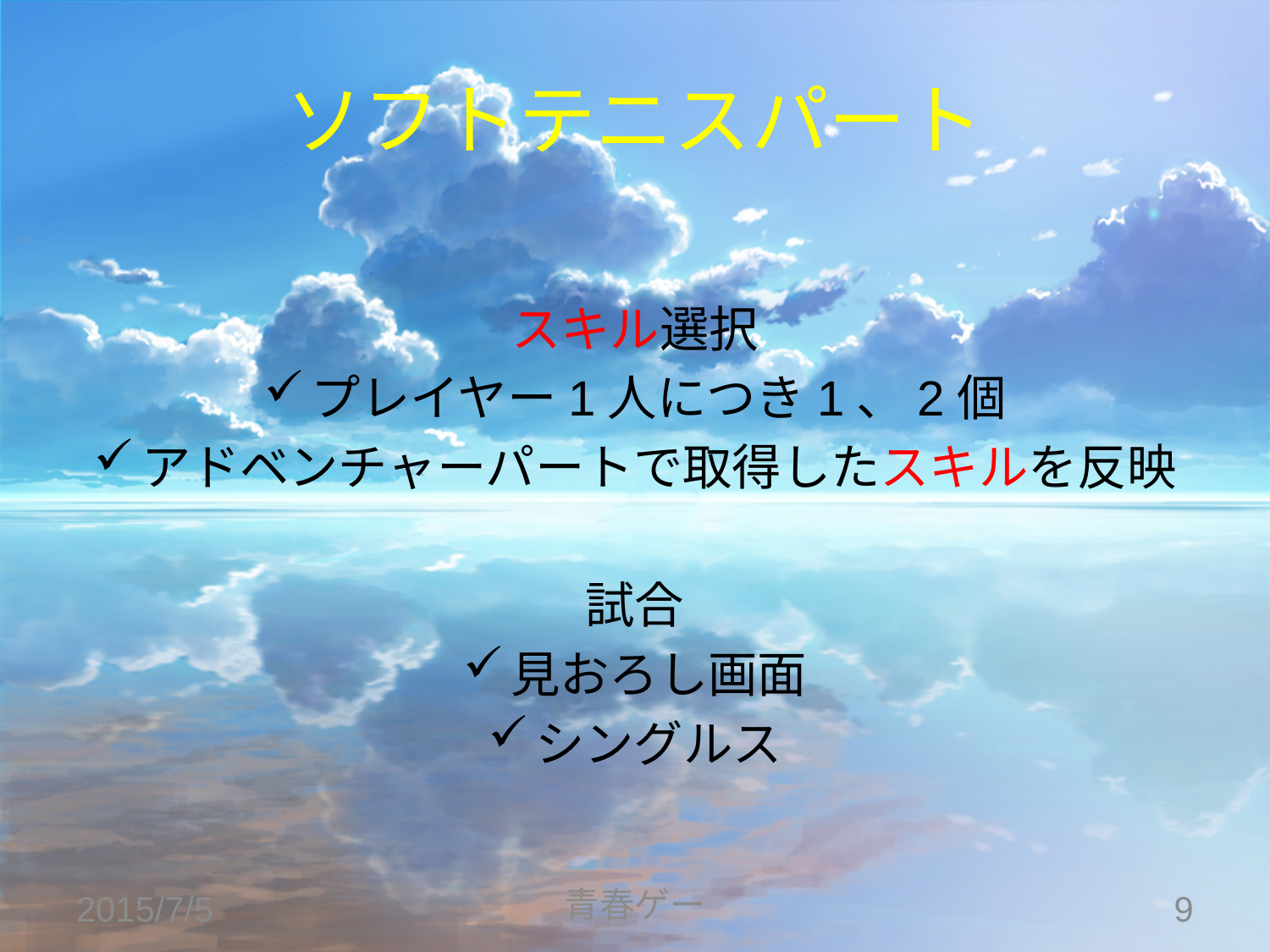

# ソフトテニスパート

スキル選択
プレイヤー1人につき1、2個
アドベンチャーパートで取得したスキルを反映

試合
見おろし画面
シングルス
2015/7/5
青春ゲー
9